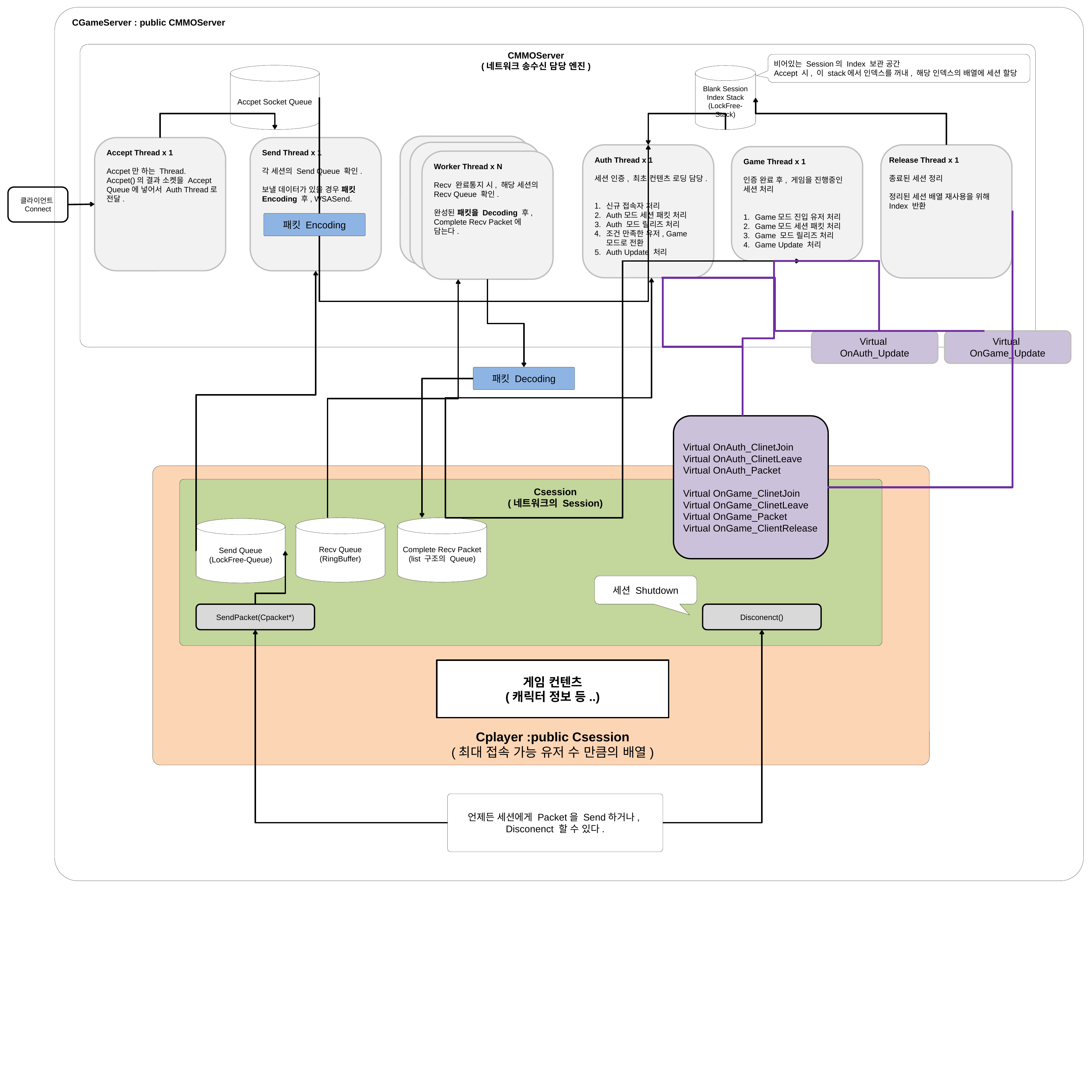

CGameServer : public CMMOServer

CMMOServer
(네트워크 송수신 담당 엔진)
비어있는 Session의 Index 보관 공간
Accept 시, 이 stack에서 인덱스를 꺼내, 해당 인덱스의 배열에 세션 할당
Accpet Socket Queue
Blank Session Index Stack
(LockFree-Stack)

Accept Thread x 1

Accpet만 하는 Thread.
Accpet()의 결과 소켓을 Accept Queue에 넣어서 Auth Thread로 전달.

Send Thread x 1

각 세션의 Send Queue 확인.

보낼 데이터가 있을 경우 패킷 Encoding 후, WSASend.

Auth Thread x 1

세션 인증, 최초 컨텐츠 로딩 담당.

신규 접속자 처리
Auth모드 세션 패킷 처리
Auth 모드 릴리즈 처리
조건 만족한 유저, Game모드로 전환
Auth Update 처리
Release Thread x 1

종료된 세션 정리

정리된 세션 배열 재사용을 위해 Index 반환
Game Thread x 1

인증 완료 후, 게임을 진행중인 세션 처리

Game모드 진입 유저 처리
Game모드 세션 패킷 처리
Game 모드 릴리즈 처리
Game Update 처리
Worker Thread x N

Recv 완료통지 시, 해당 세션의 Recv Queue 확인.

완성된 패킷을 Decoding 후,  Complete Recv Packet에 담는다.

클라이언트
Connect
패킷 Encoding
Virtual
OnAuth_Update
Virtual
OnGame_Update
패킷 Decoding
Virtual OnAuth_ClinetJoin
Virtual OnAuth_ClinetLeave
Virtual OnAuth_Packet

Virtual OnGame_ClinetJoin
Virtual OnGame_ClinetLeave
Virtual OnGame_Packet
Virtual OnGame_ClientRelease

Csession
(네트워크의 Session)
Complete Recv Packet
(list 구조의 Queue)
Recv Queue
(RingBuffer)
Send Queue
(LockFree-Queue)
세션 Shutdown
SendPacket(Cpacket*)
Disconenct()
게임 컨텐츠
(캐릭터 정보 등..)
Cplayer :public Csession
(최대 접속 가능 유저 수 만큼의 배열)
언제든 세션에게 Packet을 Send하거나,
Disconenct 할 수 있다.